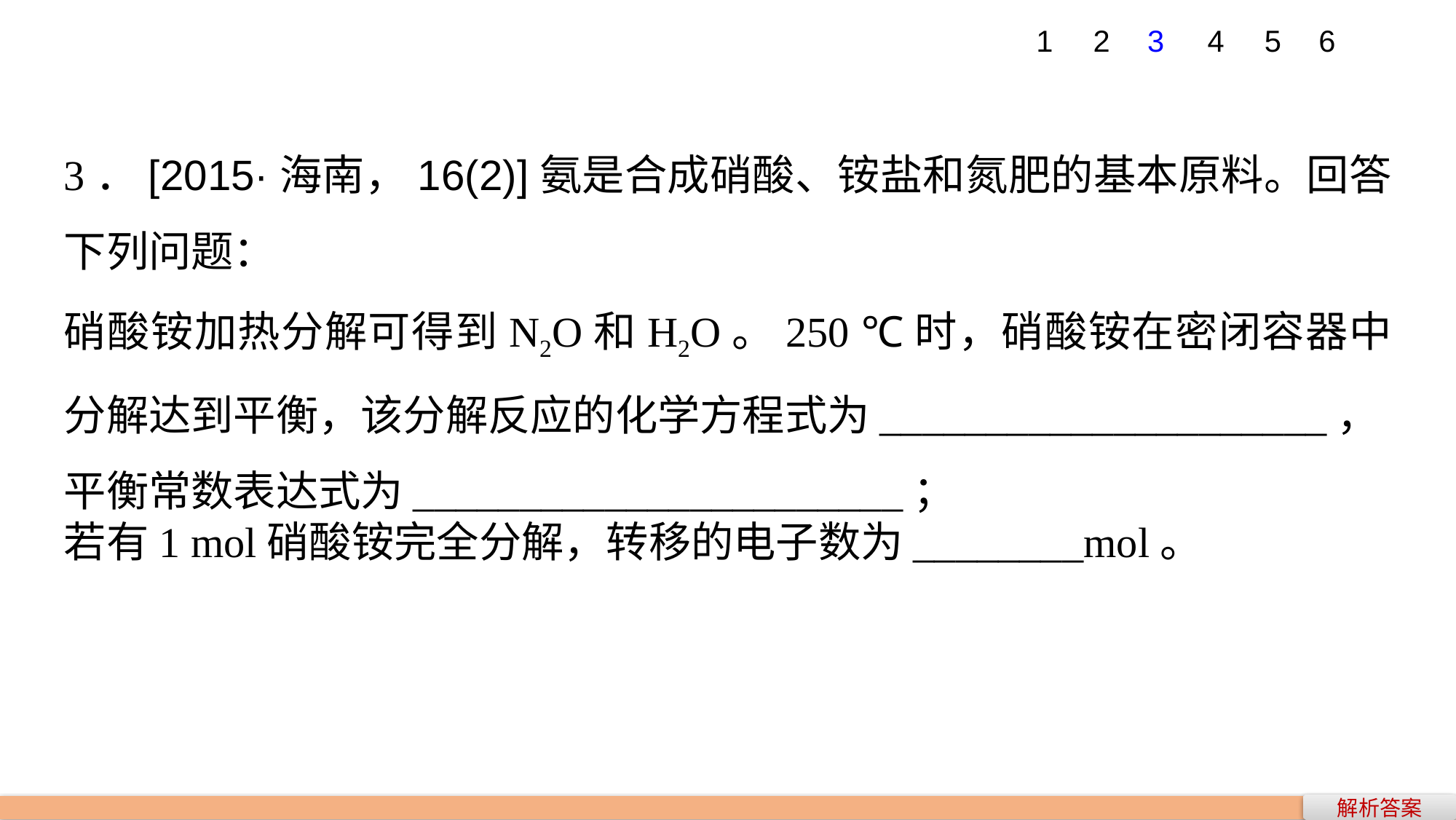

1
2
3
4
5
6
3．[2015·海南，16(2)]氨是合成硝酸、铵盐和氮肥的基本原料。回答下列问题：
硝酸铵加热分解可得到N2O和H2O。250 ℃时，硝酸铵在密闭容器中分解达到平衡，该分解反应的化学方程式为_____________________，
平衡常数表达式为_______________________；
若有1 mol硝酸铵完全分解，转移的电子数为________mol。
解析答案